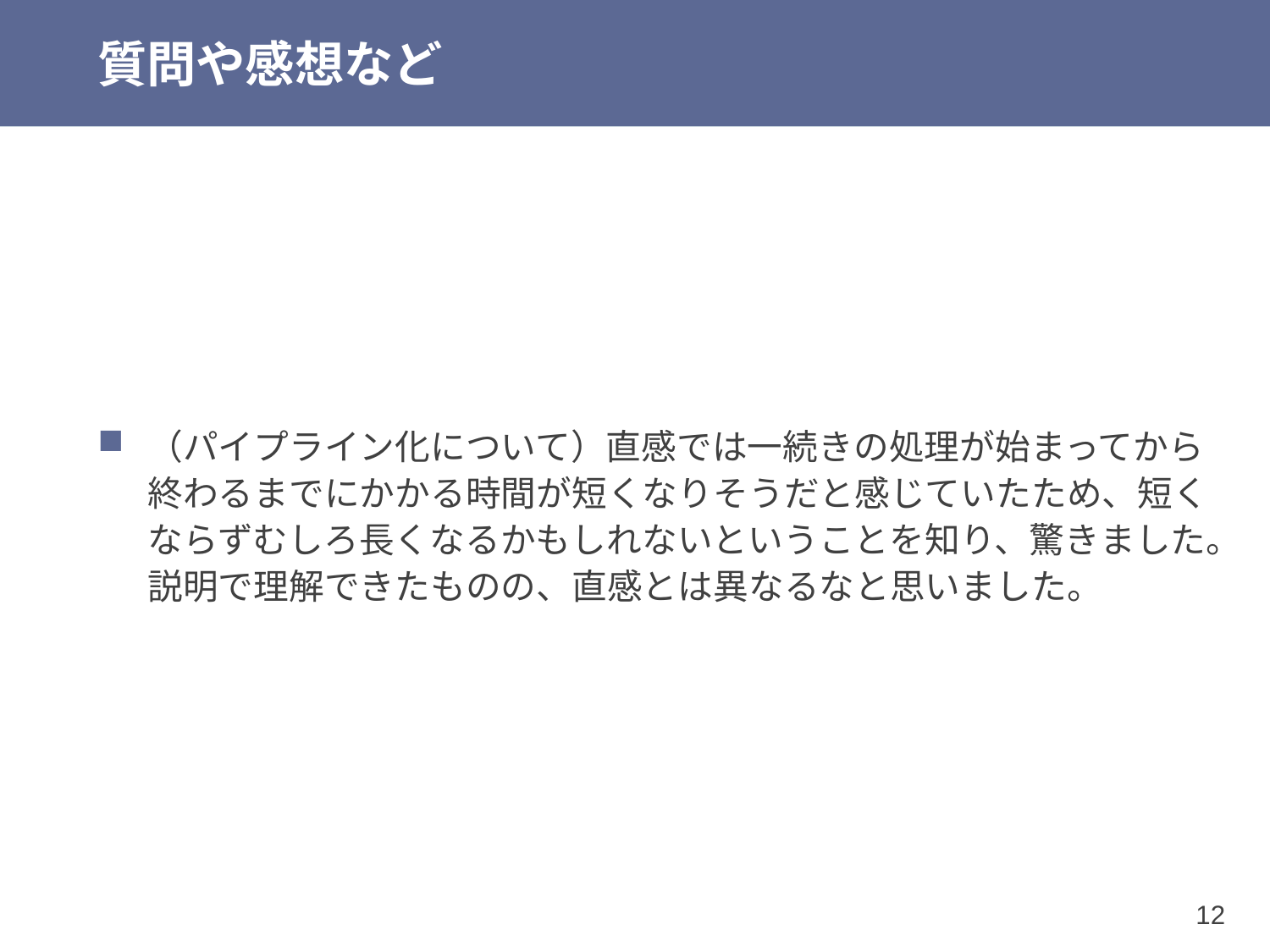

# 質問や感想など
（パイプライン化について）直感では一続きの処理が始まってから終わるまでにかかる時間が短くなりそうだと感じていたため、短くならずむしろ長くなるかもしれないということを知り、驚きました。説明で理解できたものの、直感とは異なるなと思いました。